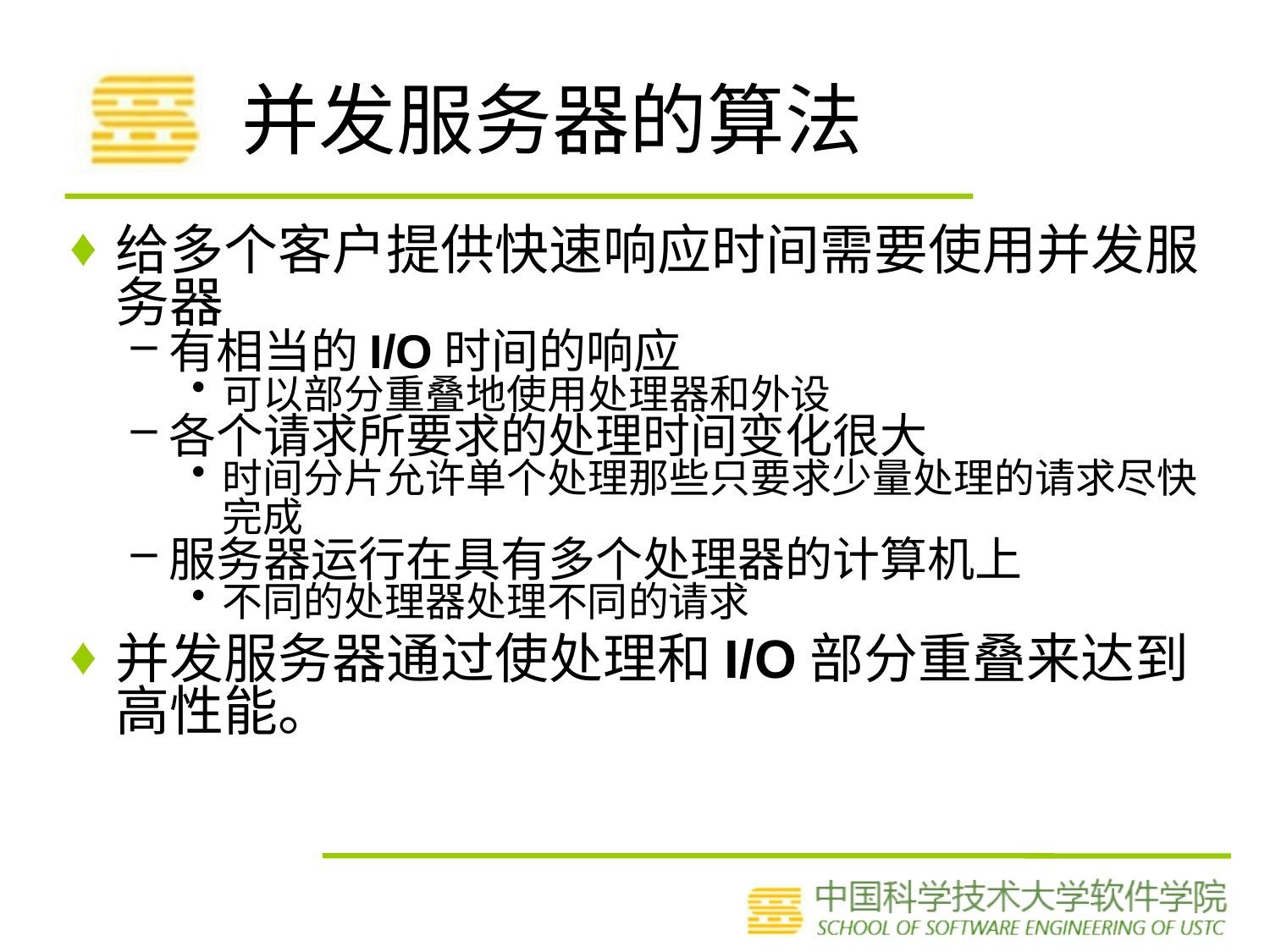

# 并发服务器的算法
给多个客户提供快速响应时间需要使用并发服务器
有相当的I/O时间的响应
可以部分重叠地使用处理器和外设
各个请求所要求的处理时间变化很大
时间分片允许单个处理那些只要求少量处理的请求尽快完成
服务器运行在具有多个处理器的计算机上
不同的处理器处理不同的请求
并发服务器通过使处理和I/O部分重叠来达到高性能。